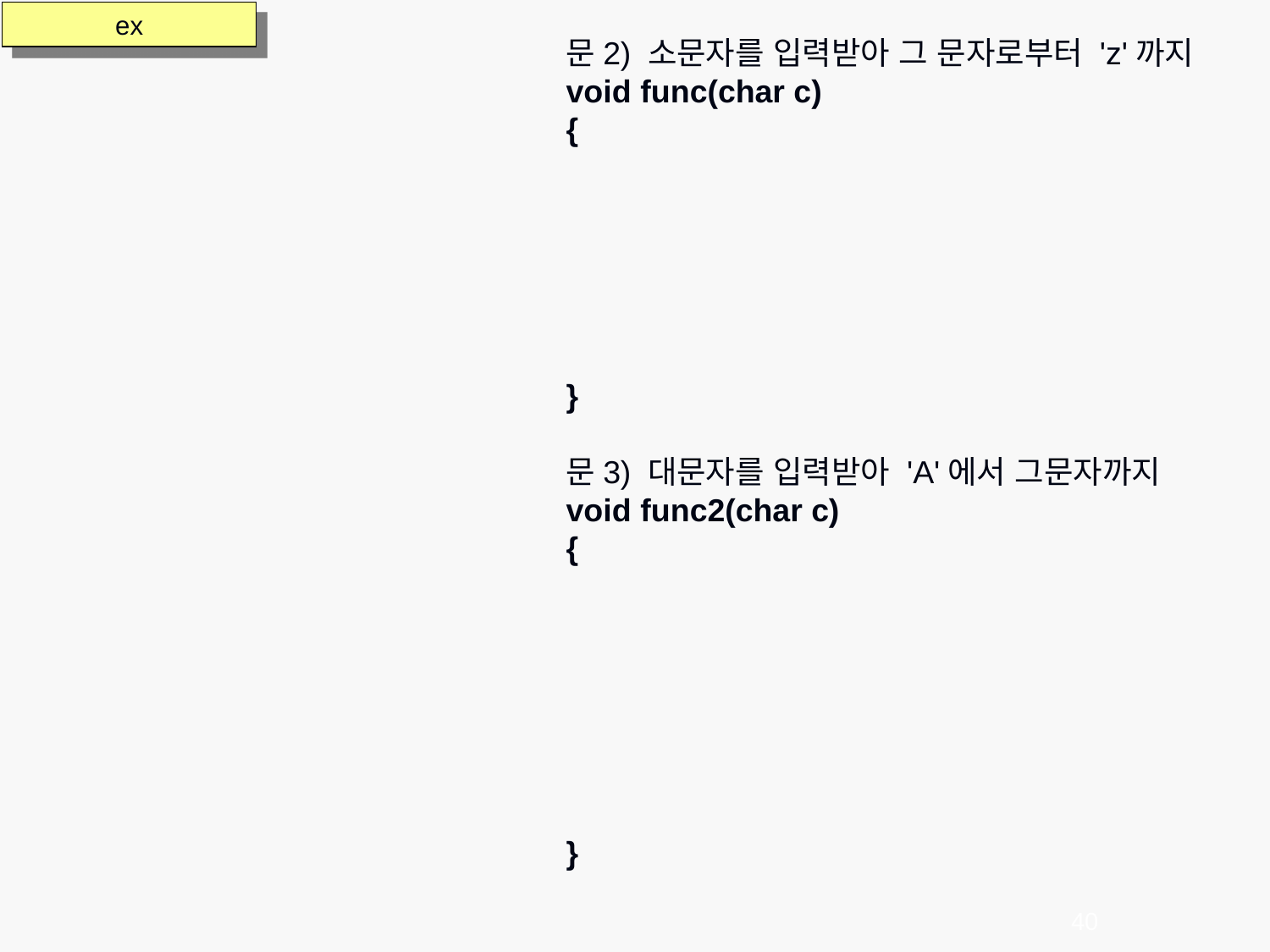

ex
문2) 소문자를 입력받아 그 문자로부터 'z'까지
void func(char c)
{

}

문3) 대문자를 입력받아 'A'에서 그문자까지
void func2(char c)
{

}
40